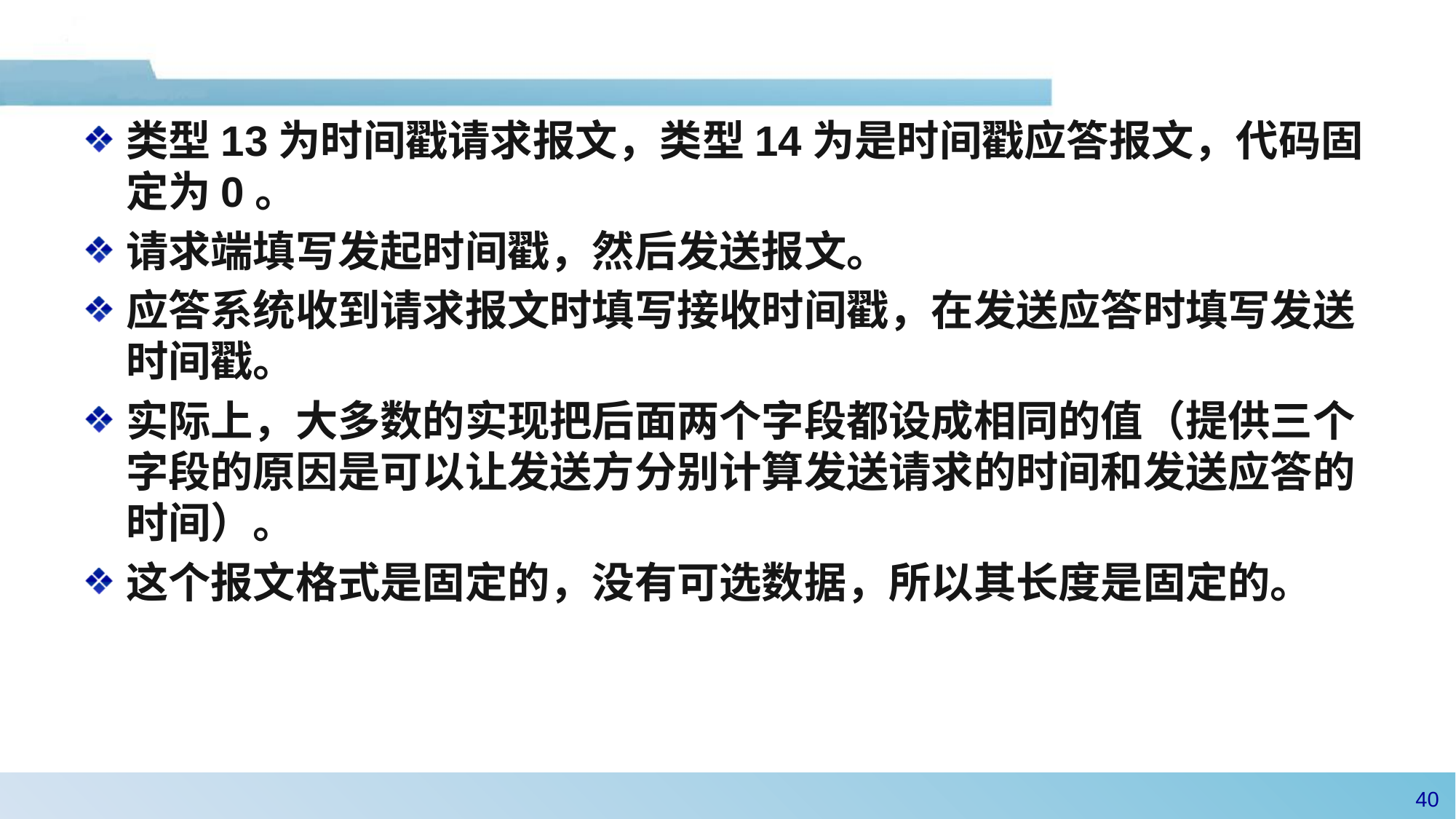

类型13为时间戳请求报文，类型14为是时间戳应答报文，代码固定为0。
请求端填写发起时间戳，然后发送报文。
应答系统收到请求报文时填写接收时间戳，在发送应答时填写发送时间戳。
实际上，大多数的实现把后面两个字段都设成相同的值（提供三个字段的原因是可以让发送方分别计算发送请求的时间和发送应答的时间）。
这个报文格式是固定的，没有可选数据，所以其长度是固定的。
40